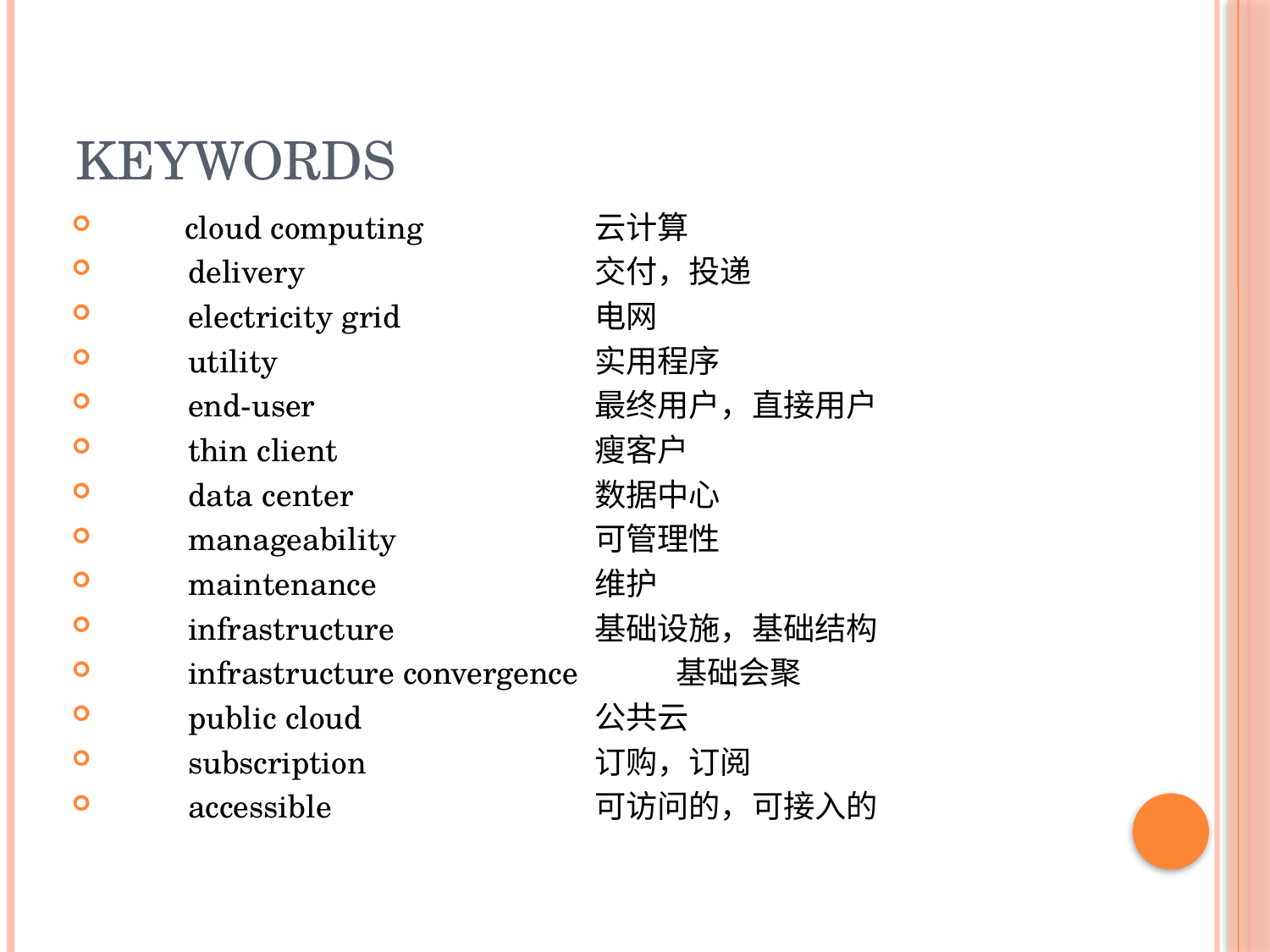

# KEYWORDS
         cloud computing                   	云计算
	delivery                          	交付，投递
	electricity grid                     	电网
	utility                              	实用程序
	end-user                          	最终用户，直接用户
	thin client                         	瘦客户
	data center                        	数据中心
	manageability                     	可管理性
	maintenance                      	维护
	infrastructure                     		基础设施，基础结构
	infrastructure convergence           	基础会聚
	public cloud                      		公共云
	subscription                      		订购，订阅
	accessible                       		可访问的，可接入的